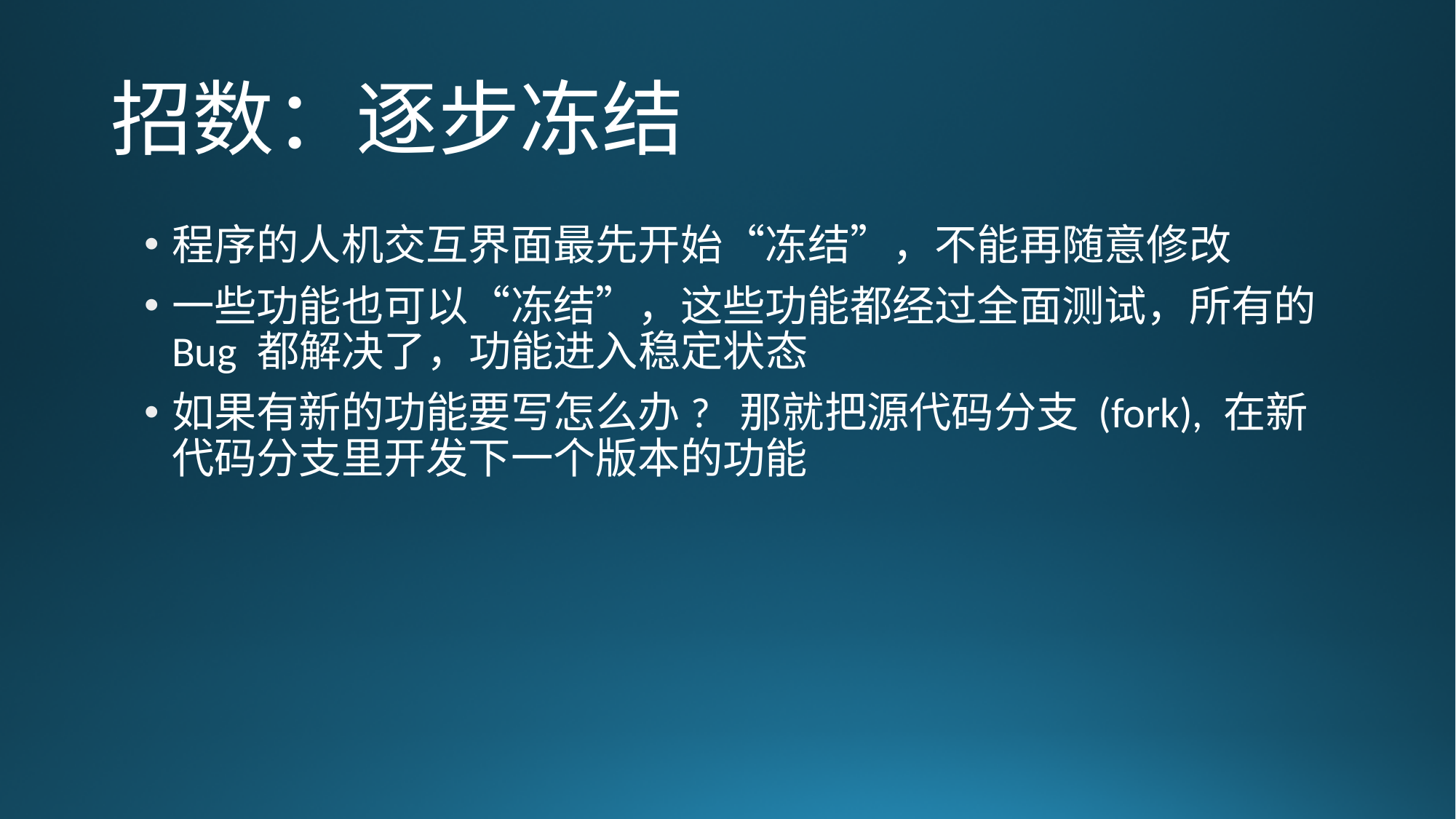

# 招数：逐步冻结
程序的人机交互界面最先开始“冻结”，不能再随意修改
一些功能也可以“冻结”，这些功能都经过全面测试，所有的Bug 都解决了，功能进入稳定状态
如果有新的功能要写怎么办?  那就把源代码分支 (fork), 在新代码分支里开发下一个版本的功能